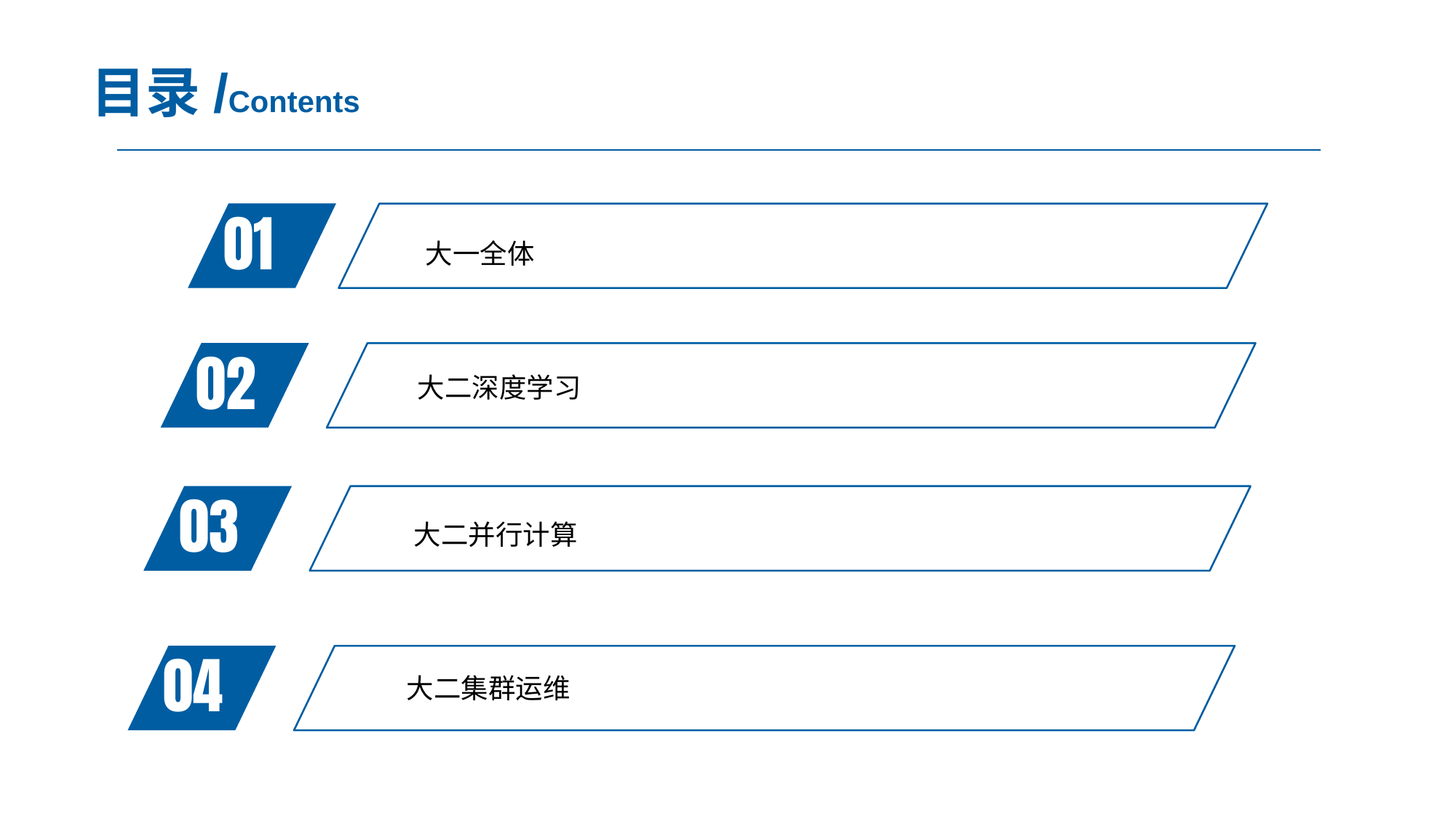

目录/Contents

01

大一全体

02

大二深度学习

03

大二并行计算

04

大二集群运维